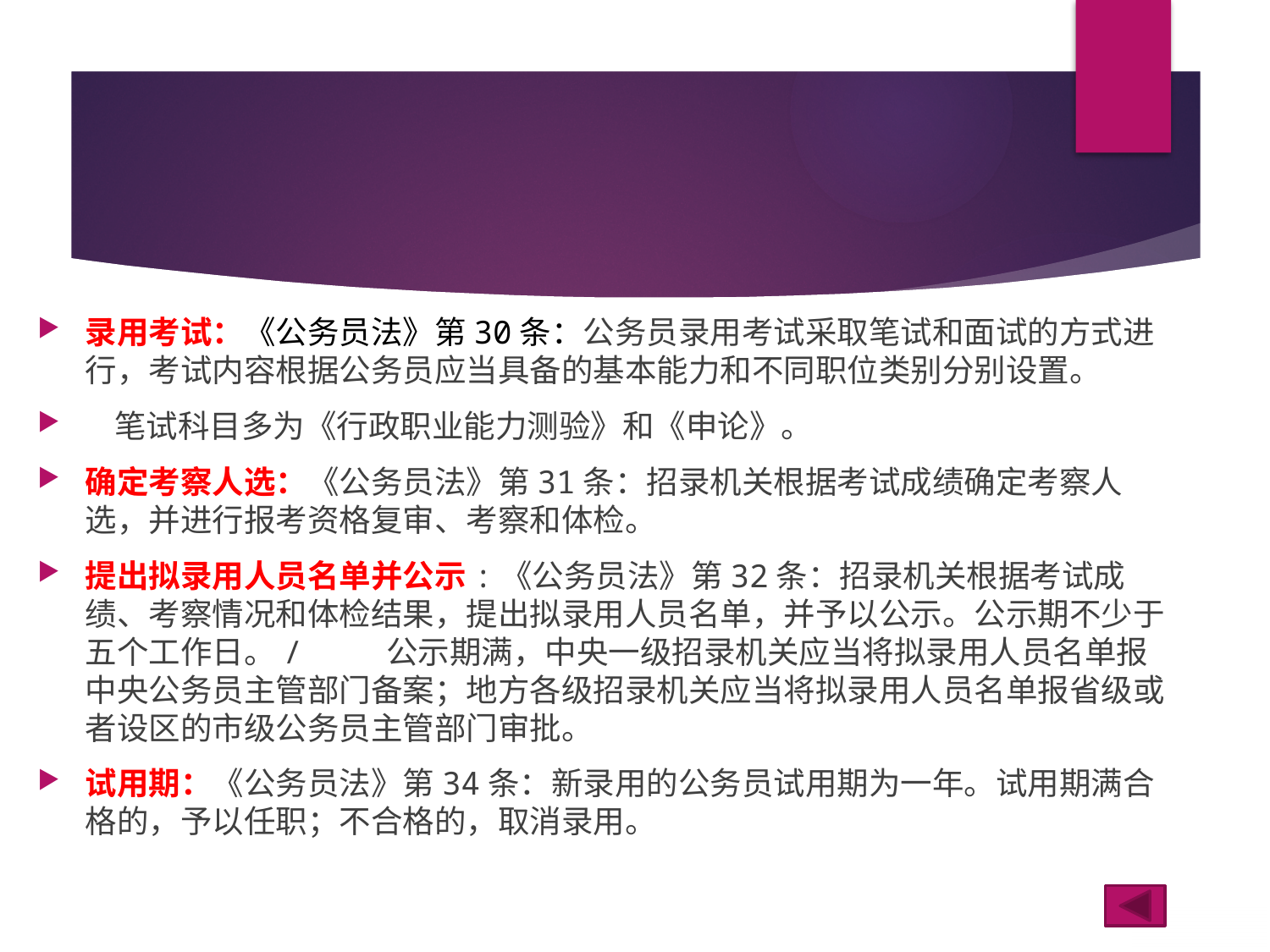

#
录用考试：《公务员法》第30条：公务员录用考试采取笔试和面试的方式进行，考试内容根据公务员应当具备的基本能力和不同职位类别分别设置。
   笔试科目多为《行政职业能力测验》和《申论》。
确定考察人选：《公务员法》第31条：招录机关根据考试成绩确定考察人选，并进行报考资格复审、考察和体检。
提出拟录用人员名单并公示:《公务员法》第32条：招录机关根据考试成绩、考察情况和体检结果，提出拟录用人员名单，并予以公示。公示期不少于五个工作日。/    公示期满，中央一级招录机关应当将拟录用人员名单报中央公务员主管部门备案；地方各级招录机关应当将拟录用人员名单报省级或者设区的市级公务员主管部门审批。
试用期：《公务员法》第34条：新录用的公务员试用期为一年。试用期满合格的，予以任职；不合格的，取消录用。